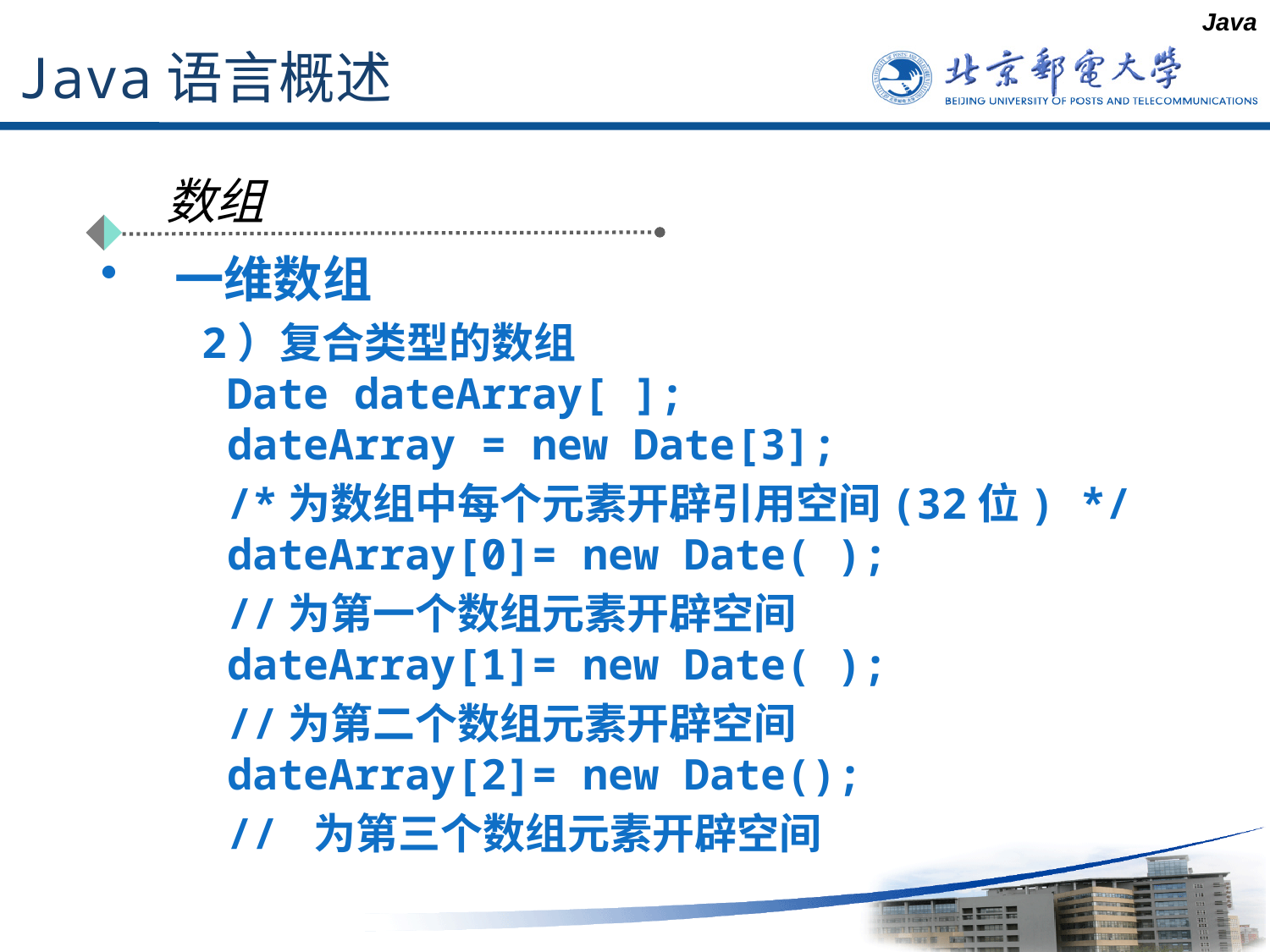

Java
# Java语言概述

数组

一维数组
    2）复合类型的数组
　Date dateArray[ ];
　dateArray = new Date[3];
     /*为数组中每个元素开辟引用空间(32位) */
　dateArray[0]= new Date( );
     //为第一个数组元素开辟空间
　dateArray[1]= new Date( );
     //为第二个数组元素开辟空间
　dateArray[2]= new Date();
     // 为第三个数组元素开辟空间